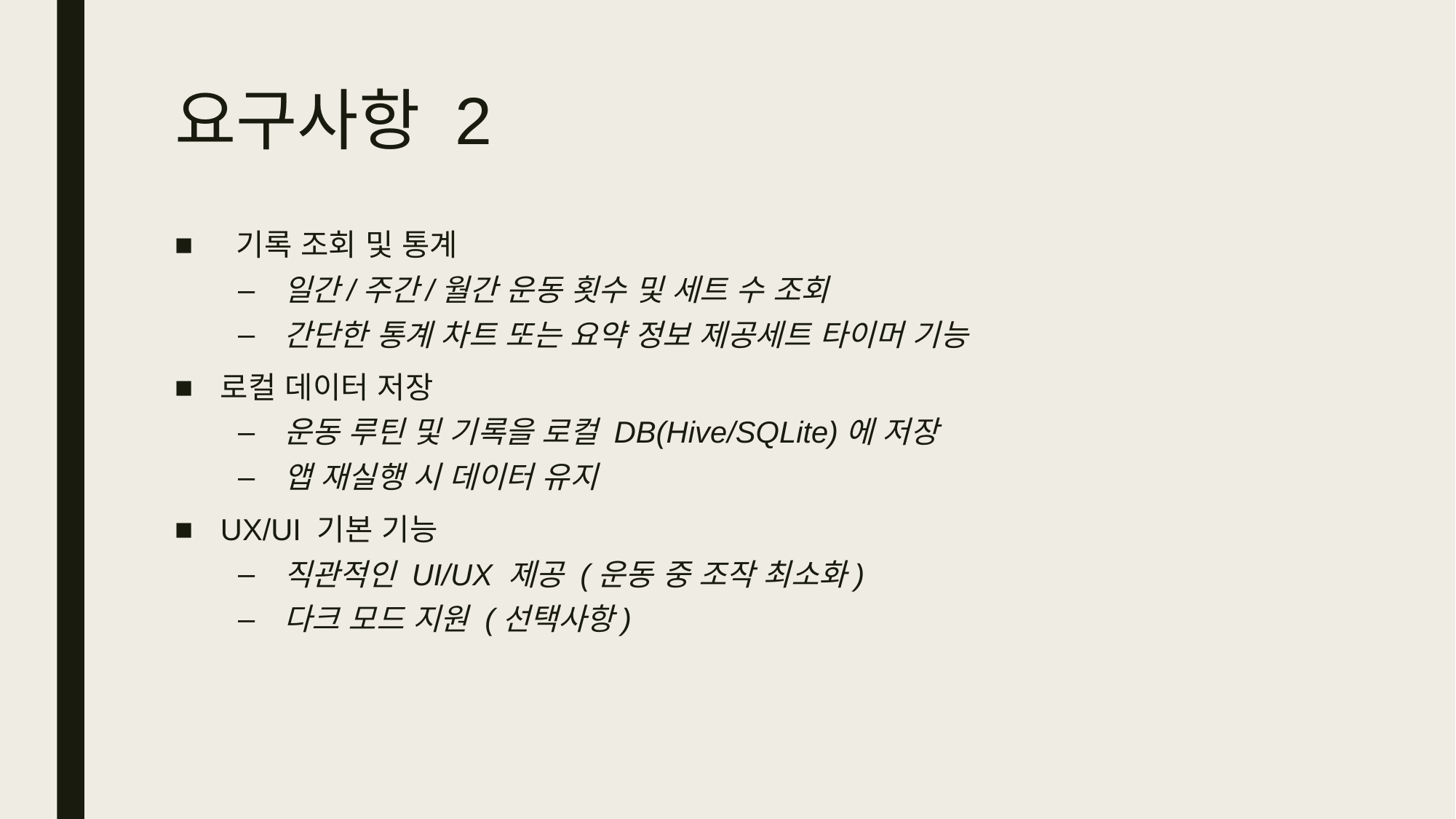

# 요구사항 2
 기록 조회 및 통계
일간/주간/월간 운동 횟수 및 세트 수 조회
간단한 통계 차트 또는 요약 정보 제공세트 타이머 기능
로컬 데이터 저장
운동 루틴 및 기록을 로컬 DB(Hive/SQLite)에 저장
앱 재실행 시 데이터 유지
UX/UI 기본 기능
직관적인 UI/UX 제공 (운동 중 조작 최소화)
다크 모드 지원 (선택사항)